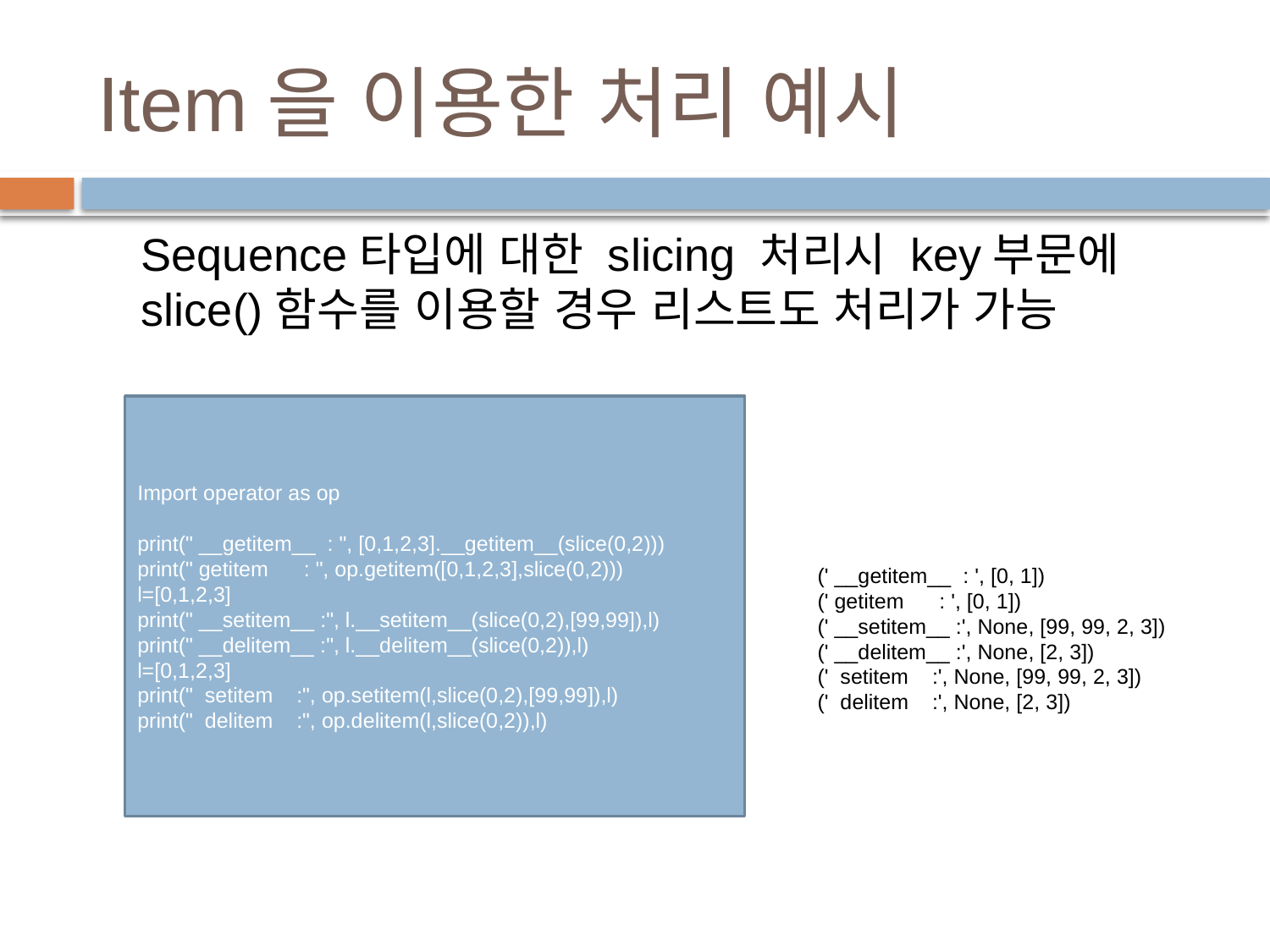

# Item을 이용한 처리 예시
Sequence타입에 대한 slicing 처리시 key부문에 slice()함수를 이용할 경우 리스트도 처리가 가능

Import operator as op

print(" __getitem__  : ", [0,1,2,3].__getitem__(slice(0,2)))
print(" getitem      : ", op.getitem([0,1,2,3],slice(0,2)))
l=[0,1,2,3]
print(" __setitem__ :", l.__setitem__(slice(0,2),[99,99]),l)
print(" __delitem__ :", l.__delitem__(slice(0,2)),l)
l=[0,1,2,3]
print("  setitem    :", op.setitem(l,slice(0,2),[99,99]),l)
print("  delitem    :", op.delitem(l,slice(0,2)),l)
(' __getitem__  : ', [0, 1])
(' getitem      : ', [0, 1])
(' __setitem__ :', None, [99, 99, 2, 3])
(' __delitem__ :', None, [2, 3])
('  setitem    :', None, [99, 99, 2, 3])
('  delitem    :', None, [2, 3])